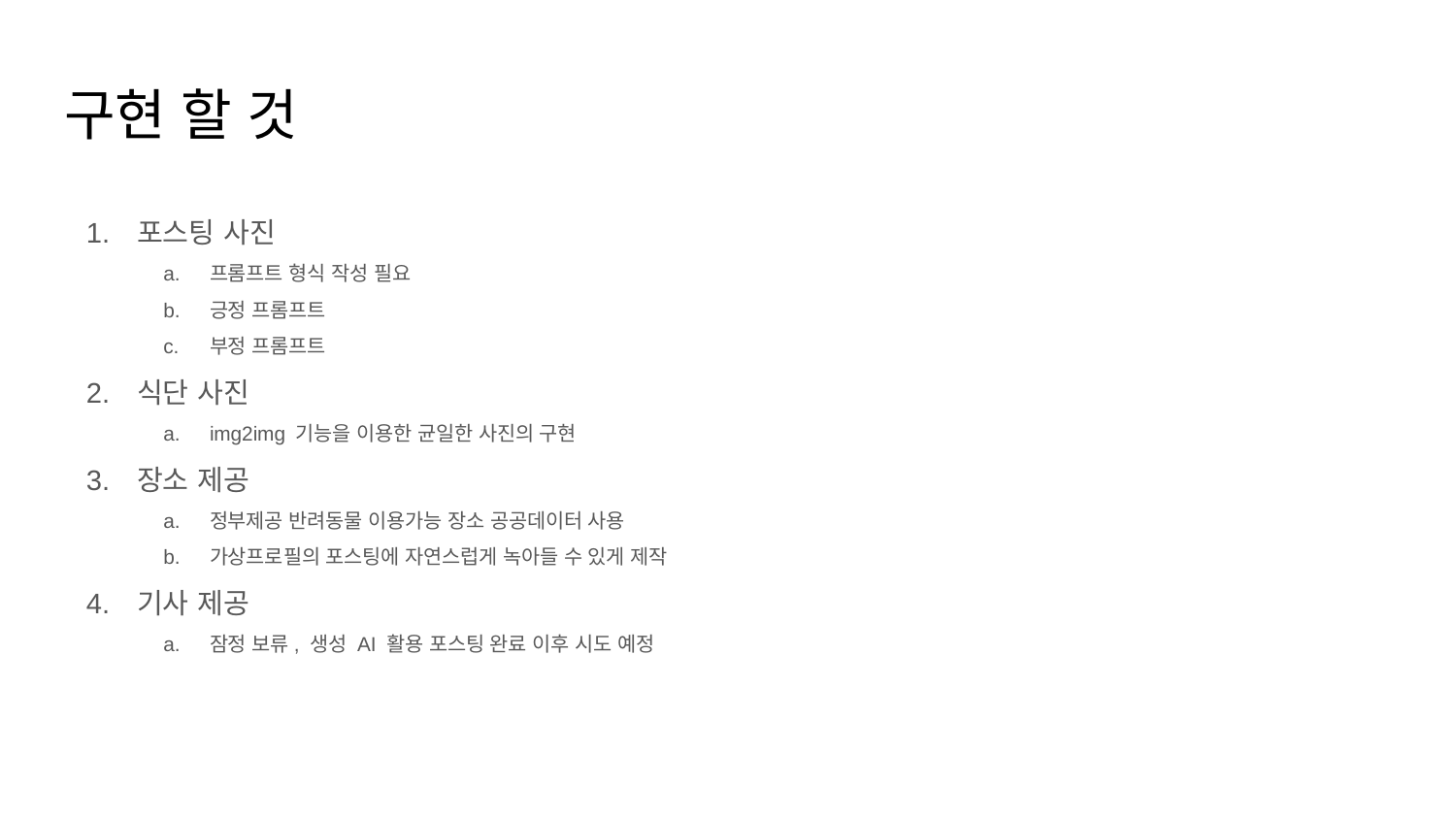

# 구현 할 것
포스팅 사진
프롬프트 형식 작성 필요
긍정 프롬프트
부정 프롬프트
식단 사진
img2img 기능을 이용한 균일한 사진의 구현
장소 제공
정부제공 반려동물 이용가능 장소 공공데이터 사용
가상프로필의 포스팅에 자연스럽게 녹아들 수 있게 제작
기사 제공
잠정 보류, 생성 AI 활용 포스팅 완료 이후 시도 예정